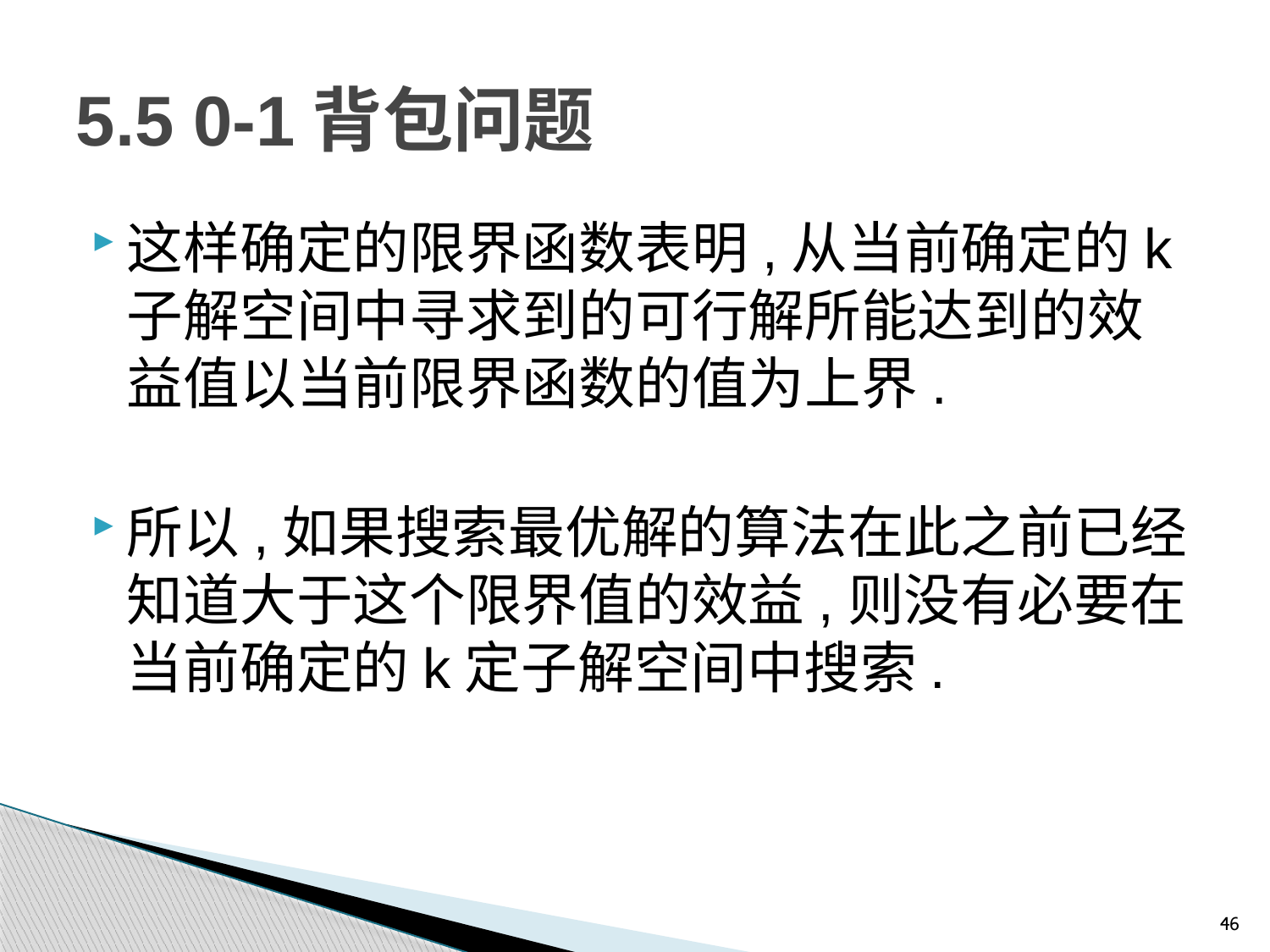

# 5.5 0-1背包问题
这样确定的限界函数表明,从当前确定的k子解空间中寻求到的可行解所能达到的效益值以当前限界函数的值为上界.

所以,如果搜索最优解的算法在此之前已经知道大于这个限界值的效益,则没有必要在当前确定的k定子解空间中搜索.
46